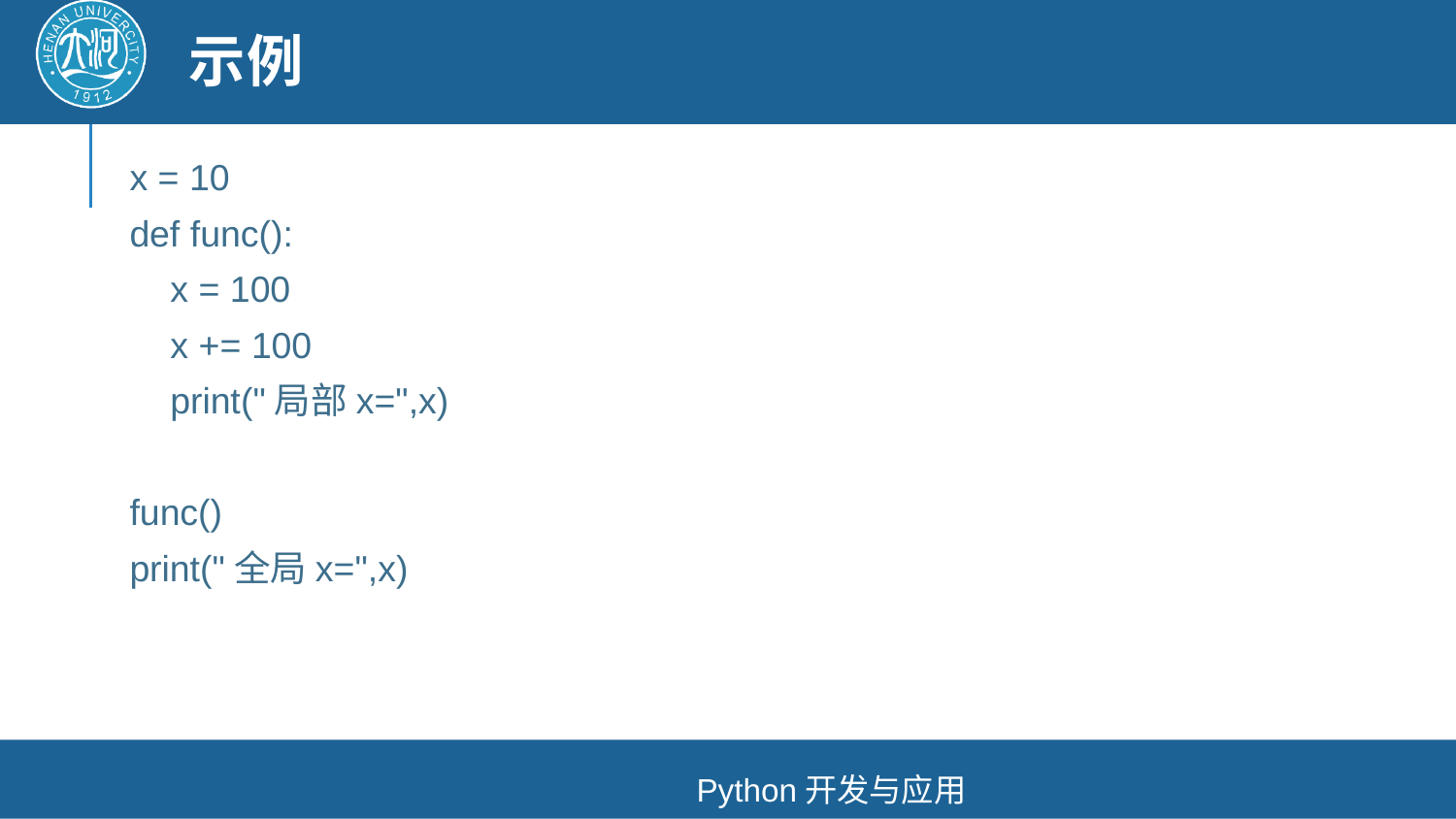

# 示例
x = 10
def func():
    x = 100
    x += 100
    print("局部x=",x)

func()
print("全局x=",x)

Python开发与应用
14